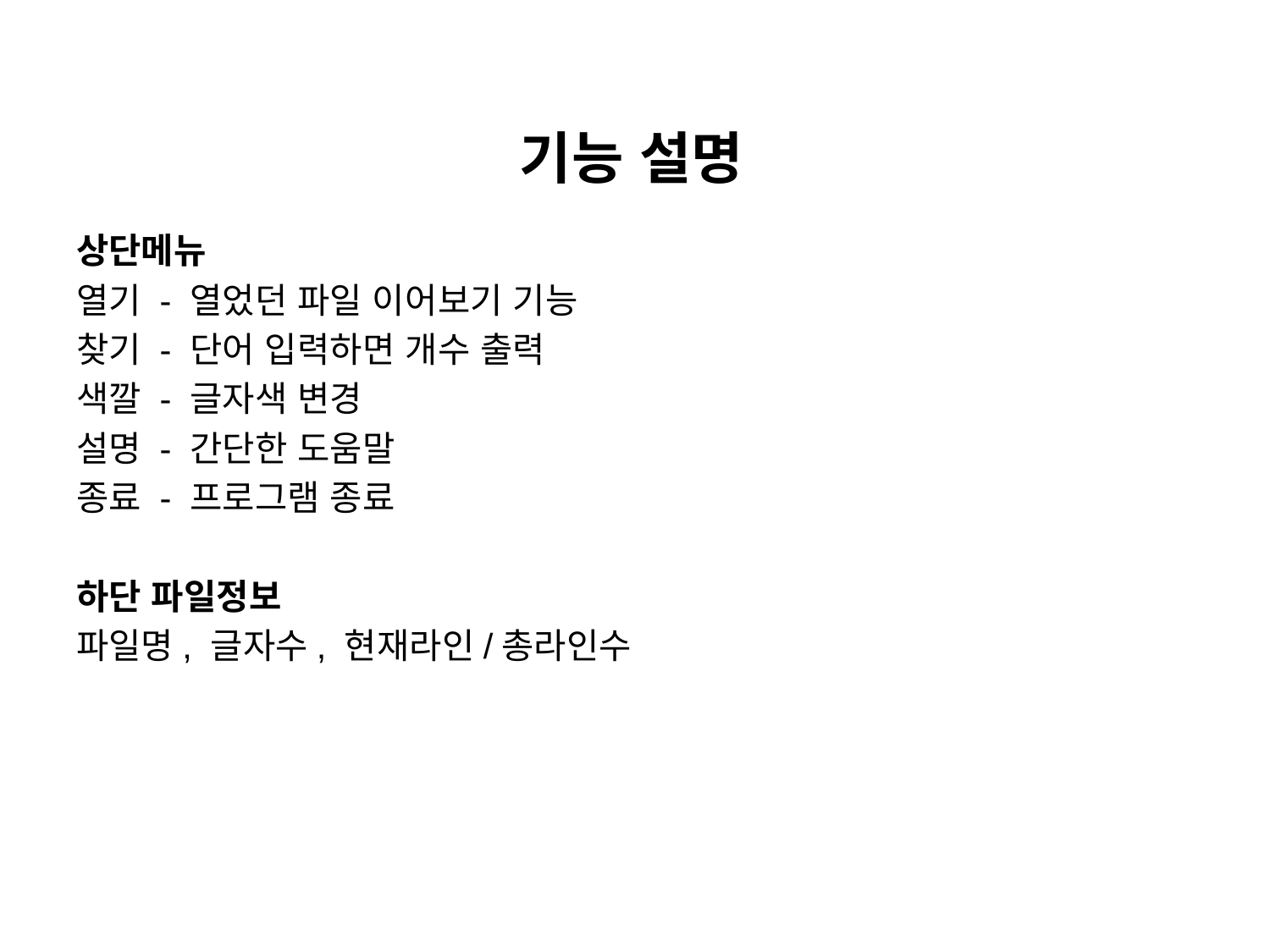

기능 설명
상단메뉴
열기 - 열었던 파일 이어보기 기능
찾기 - 단어 입력하면 개수 출력
색깔 - 글자색 변경
설명 - 간단한 도움말
종료 - 프로그램 종료

하단 파일정보
파일명, 글자수, 현재라인/총라인수